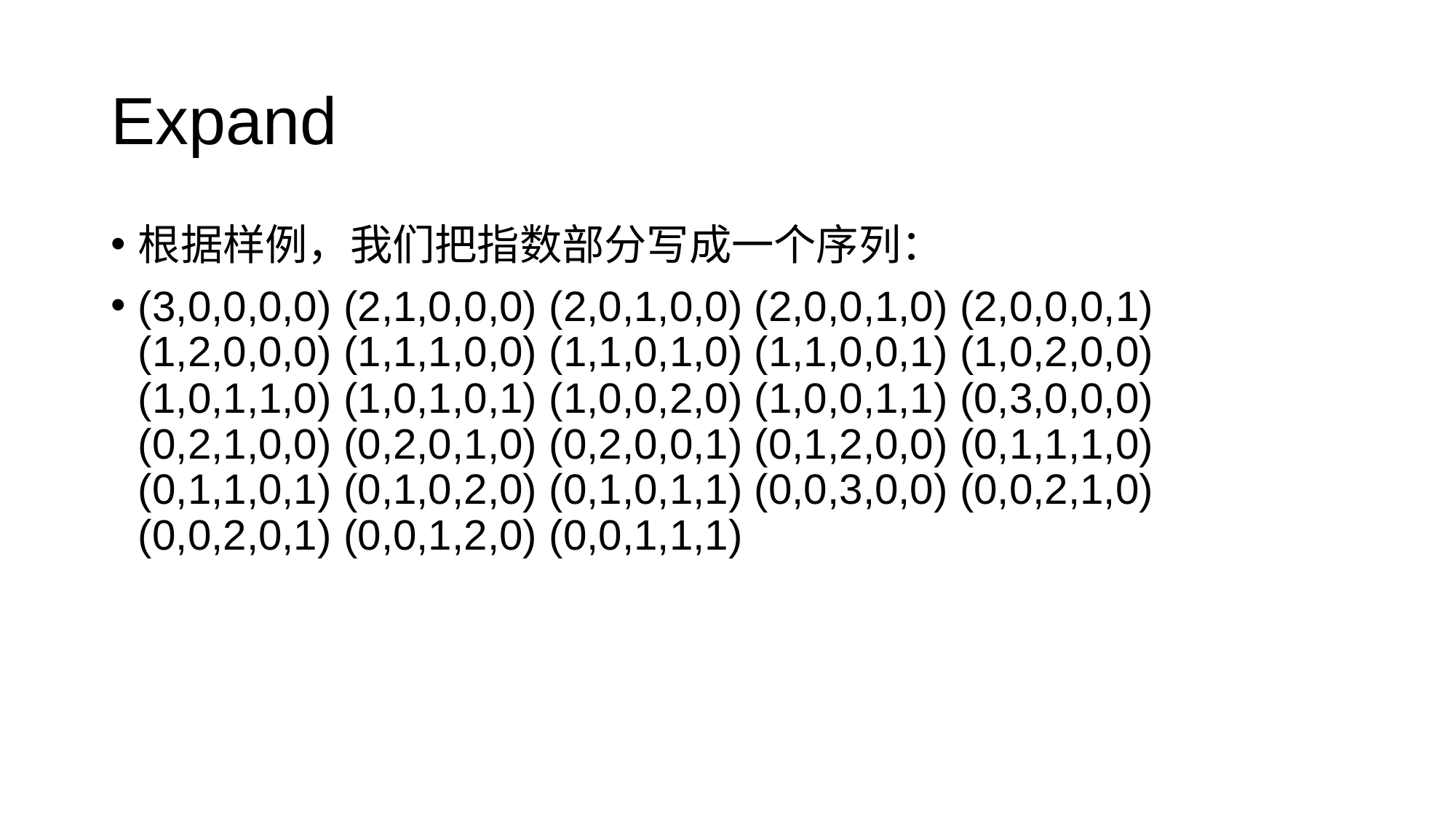

# Expand
根据样例，我们把指数部分写成一个序列：
(3,0,0,0,0) (2,1,0,0,0) (2,0,1,0,0) (2,0,0,1,0) (2,0,0,0,1) (1,2,0,0,0) (1,1,1,0,0) (1,1,0,1,0) (1,1,0,0,1) (1,0,2,0,0) (1,0,1,1,0) (1,0,1,0,1) (1,0,0,2,0) (1,0,0,1,1) (0,3,0,0,0) (0,2,1,0,0) (0,2,0,1,0) (0,2,0,0,1) (0,1,2,0,0) (0,1,1,1,0) (0,1,1,0,1) (0,1,0,2,0) (0,1,0,1,1) (0,0,3,0,0) (0,0,2,1,0) (0,0,2,0,1) (0,0,1,2,0) (0,0,1,1,1)